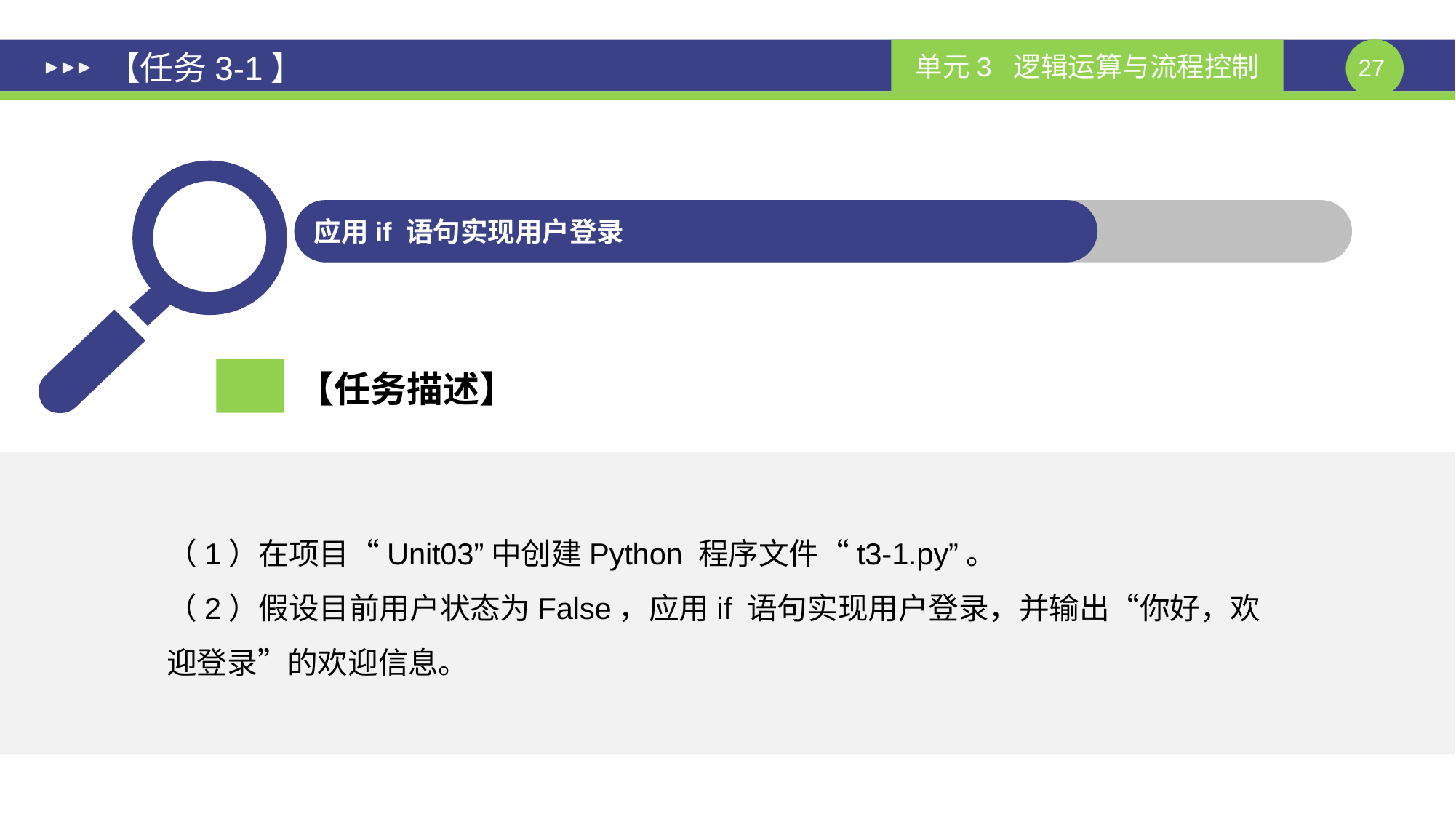

# 【任务3-1】

应用if 语句实现用户登录

【任务描述】

（1）在项目“Unit03”中创建Python 程序文件“t3-1.py”。
（2）假设目前用户状态为False，应用if 语句实现用户登录，并输出“你好，欢迎登录”的欢迎信息。